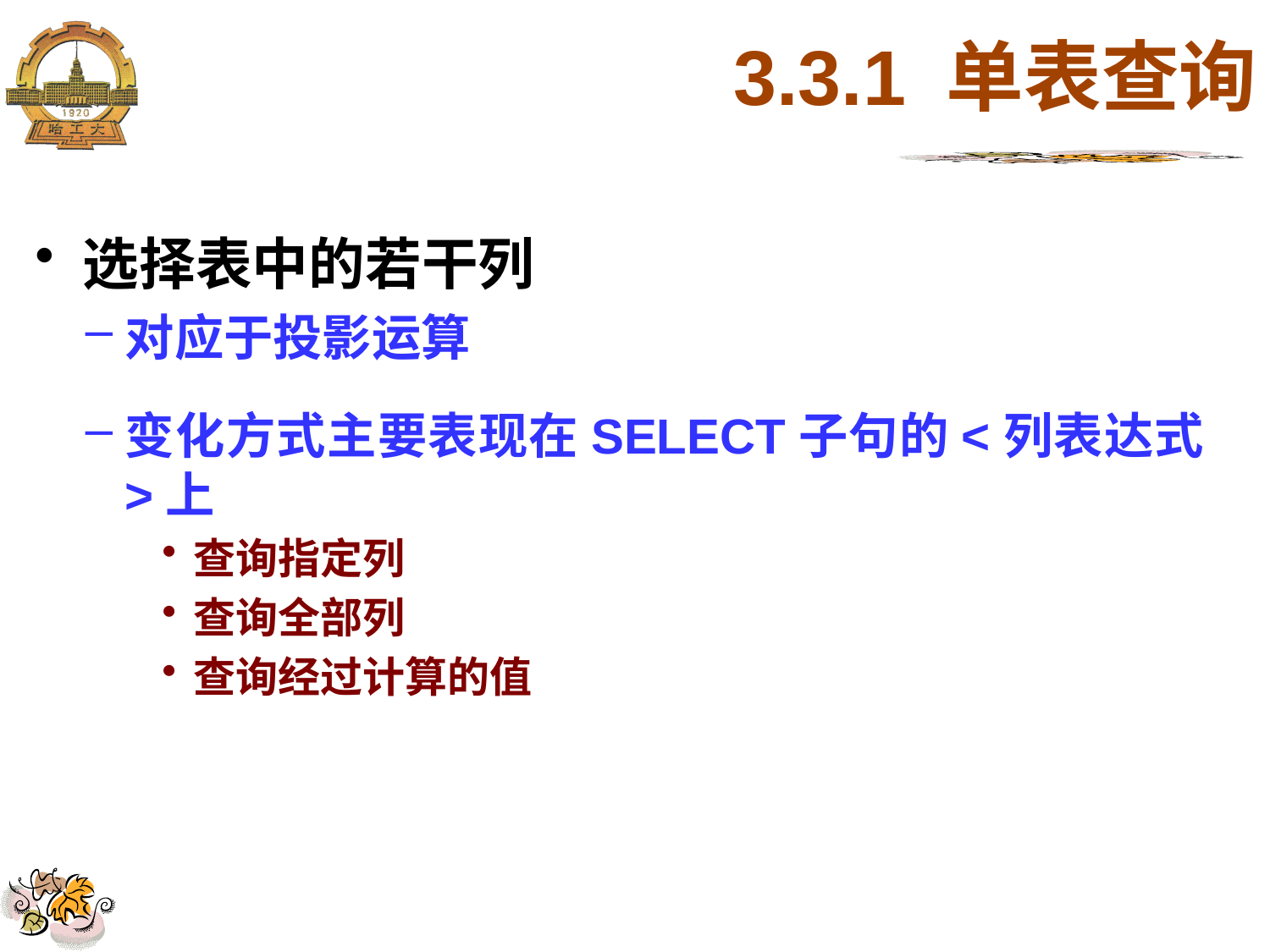

# 3.3.1 单表查询
选择表中的若干列
对应于投影运算
变化方式主要表现在SELECT子句的<列表达式>上
查询指定列
查询全部列
查询经过计算的值